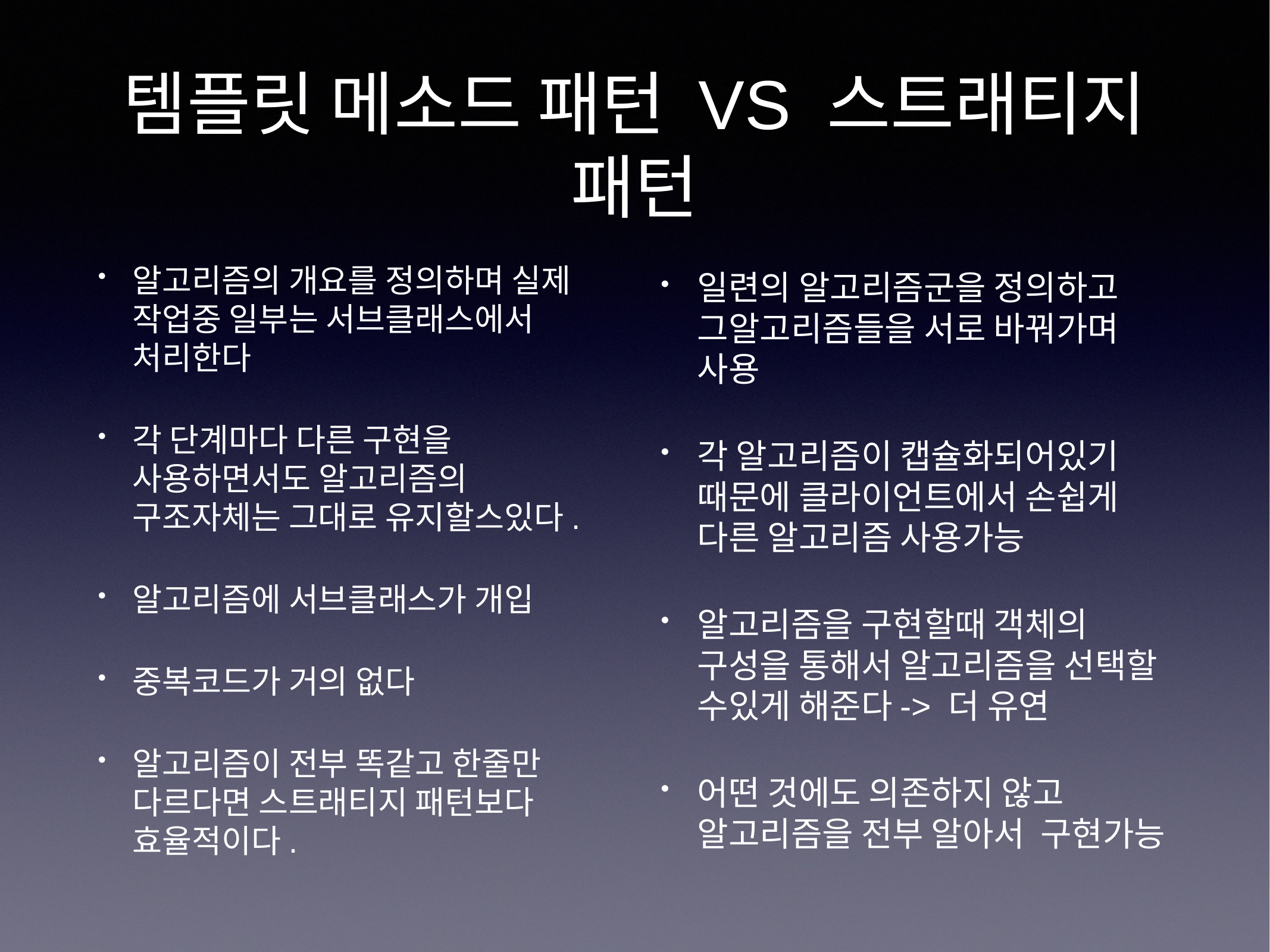

# 템플릿 메소드 패턴 VS 스트래티지 패턴
알고리즘의 개요를 정의하며 실제 작업중 일부는 서브클래스에서 처리한다
각 단계마다 다른 구현을 사용하면서도 알고리즘의 구조자체는 그대로 유지할스있다.
알고리즘에 서브클래스가 개입
중복코드가 거의 없다
알고리즘이 전부 똑같고 한줄만 다르다면 스트래티지 패턴보다 효율적이다.
일련의 알고리즘군을 정의하고 그알고리즘들을 서로 바꿔가며 사용
각 알고리즘이 캡슐화되어있기 때문에 클라이언트에서 손쉽게 다른 알고리즘 사용가능
알고리즘을 구현할때 객체의 구성을 통해서 알고리즘을 선택할 수있게 해준다-> 더 유연
어떤 것에도 의존하지 않고 알고리즘을 전부 알아서  구현가능